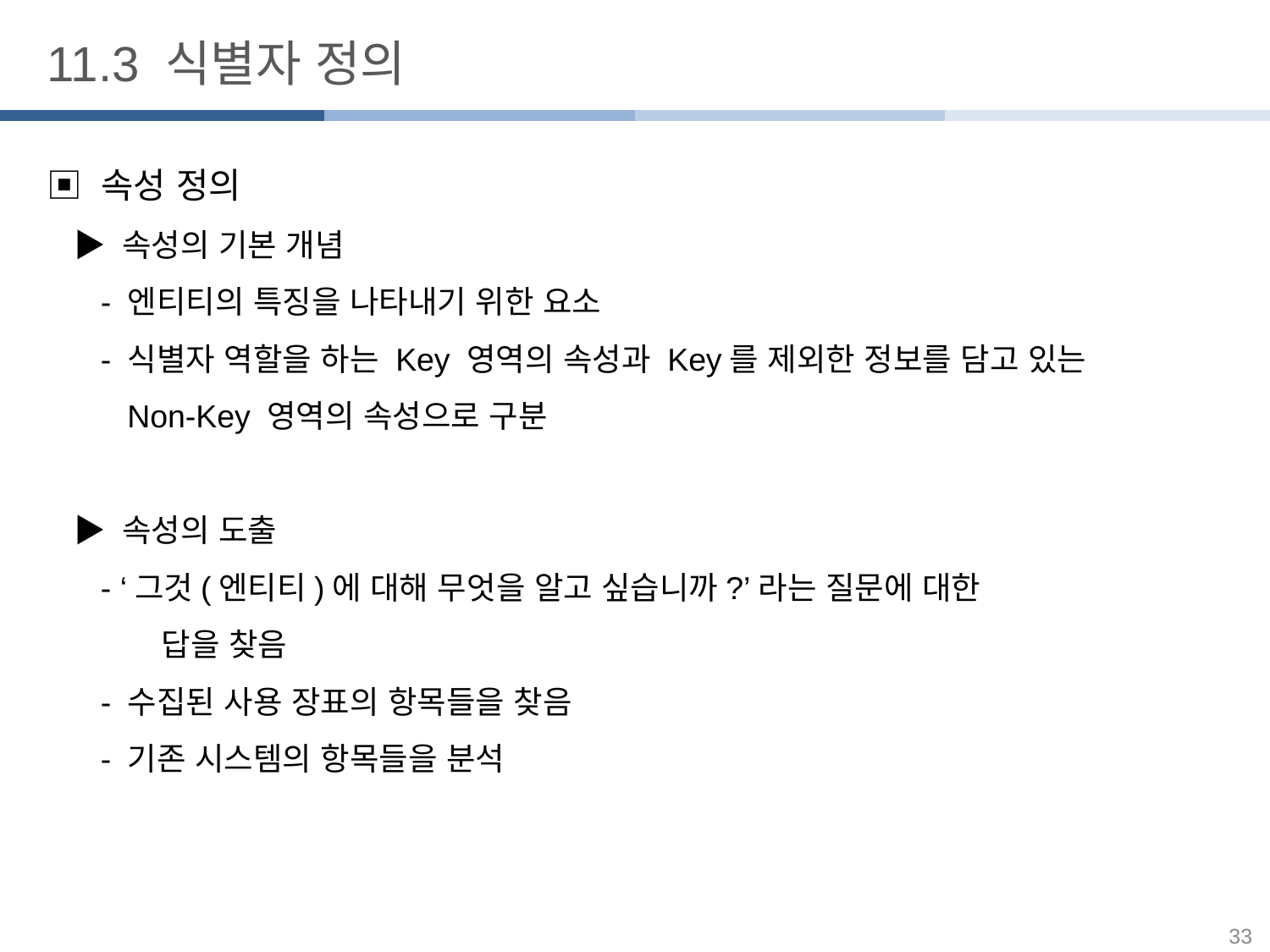

11.3 식별자 정의
▣ 속성 정의
   ▶ 속성의 기본 개념
      - 엔티티의 특징을 나타내기 위한 요소
      - 식별자 역할을 하는 Key 영역의 속성과 Key를 제외한 정보를 담고 있는
         Non-Key 영역의 속성으로 구분

   ▶ 속성의 도출
      - ‘그것(엔티티)에 대해 무엇을 알고 싶습니까?’라는 질문에 대한
            답을 찾음
      - 수집된 사용 장표의 항목들을 찾음
      - 기존 시스템의 항목들을 분석

33